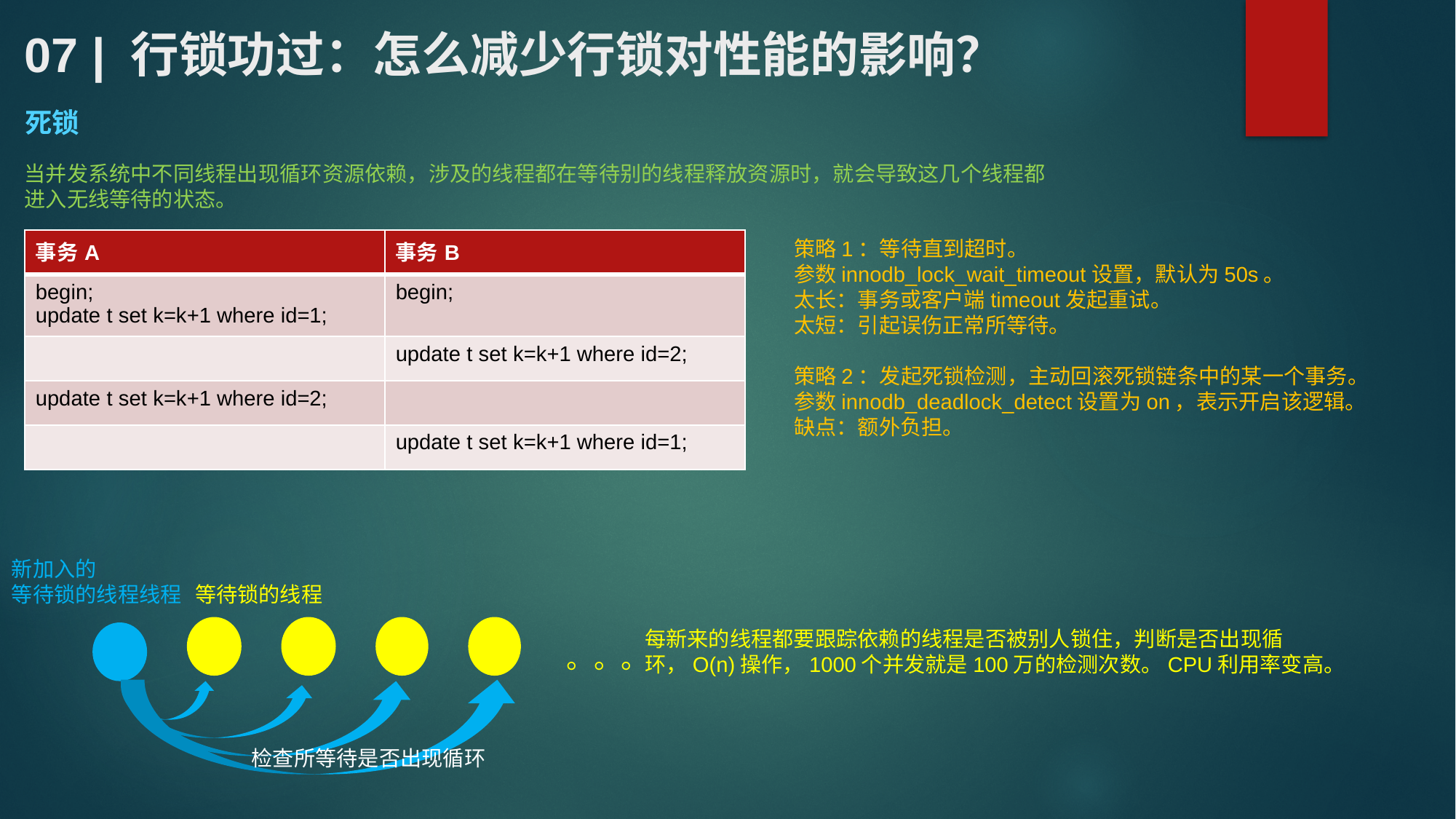

# 07 | 行锁功过：怎么减少行锁对性能的影响？
死锁
当并发系统中不同线程出现循环资源依赖，涉及的线程都在等待别的线程释放资源时，就会导致这几个线程都进入无线等待的状态。
| 事务A | 事务B |
| --- | --- |
| begin; update t set k=k+1 where id=1; | begin; |
|  | update t set k=k+1 where id=2; |
| update t set k=k+1 where id=2; |  |
|  | update t set k=k+1 where id=1; |
策略1：等待直到超时。
参数innodb_lock_wait_timeout设置，默认为50s。
太长：事务或客户端timeout发起重试。
太短：引起误伤正常所等待。

策略2：发起死锁检测，主动回滚死锁链条中的某一个事务。
参数innodb_deadlock_detect设置为on，表示开启该逻辑。
缺点：额外负担。
新加入的
等待锁的线程线程
等待锁的线程

每新来的线程都要跟踪依赖的线程是否被别人锁住，判断是否出现循环，O(n)操作，1000个并发就是100万的检测次数。CPU利用率变高。

。。。

检查所等待是否出现循环